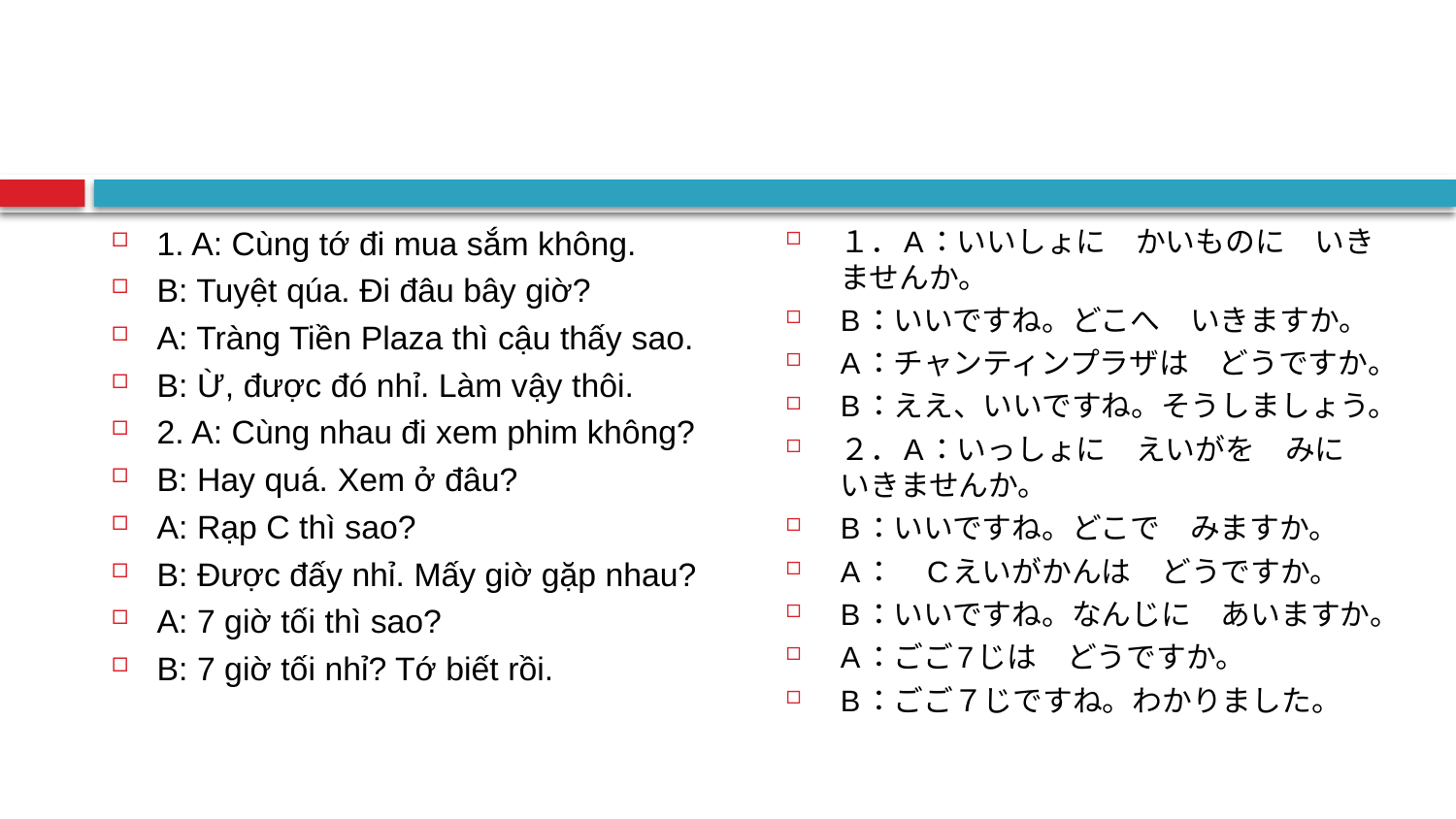

#
１．A：いいしょに　かいものに　いきませんか。
B：いいですね。どこへ　いきますか。
A：チャンティンプラザは　どうですか。
B：ええ、いいですね。そうしましょう。
２．A：いっしょに　えいがを　みに　いきませんか。
B：いいですね。どこで　みますか。
A：　Cえいがかんは　どうですか。
B：いいですね。なんじに　あいますか。
A：ごご7じは　どうですか。
B：ごご７じですね。わかりました。

1. A: Cùng tớ đi mua sắm không.
B: Tuyệt qúa. Đi đâu bây giờ?
A: Tràng Tiền Plaza thì cậu thấy sao.
B: Ừ, được đó nhỉ. Làm vậy thôi.
2. A: Cùng nhau đi xem phim không?
B: Hay quá. Xem ở đâu?
A: Rạp C thì sao?
B: Được đấy nhỉ. Mấy giờ gặp nhau?
A: 7 giờ tối thì sao?
B: 7 giờ tối nhỉ? Tớ biết rồi.